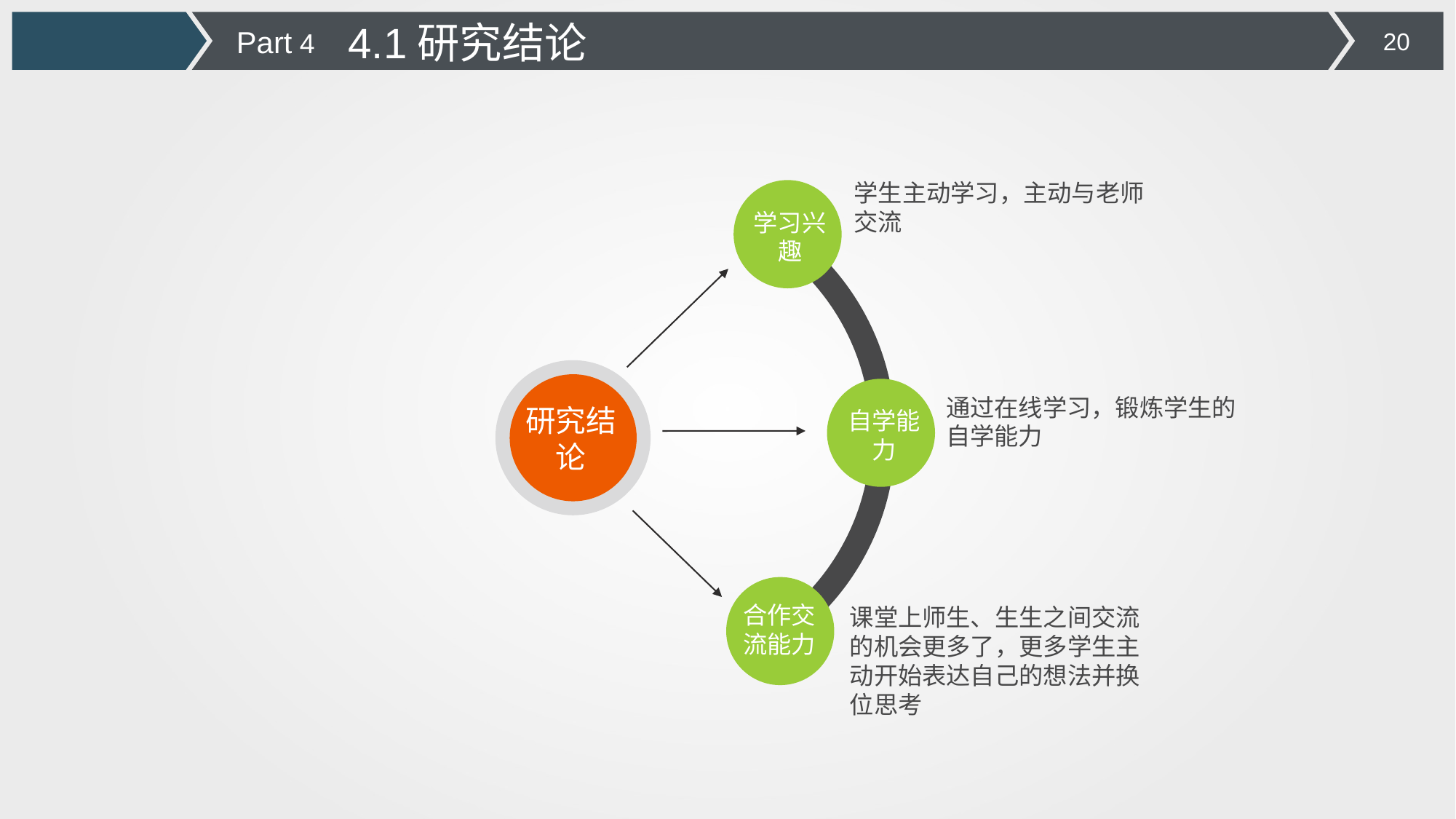

4.1研究结论
Part 4
学生主动学习，主动与老师交流

学习兴趣

通过在线学习，锻炼学生的自学能力
研究结论
自学能力

合作交流能力
课堂上师生、生生之间交流的机会更多了，更多学生主动开始表达自己的想法并换位思考